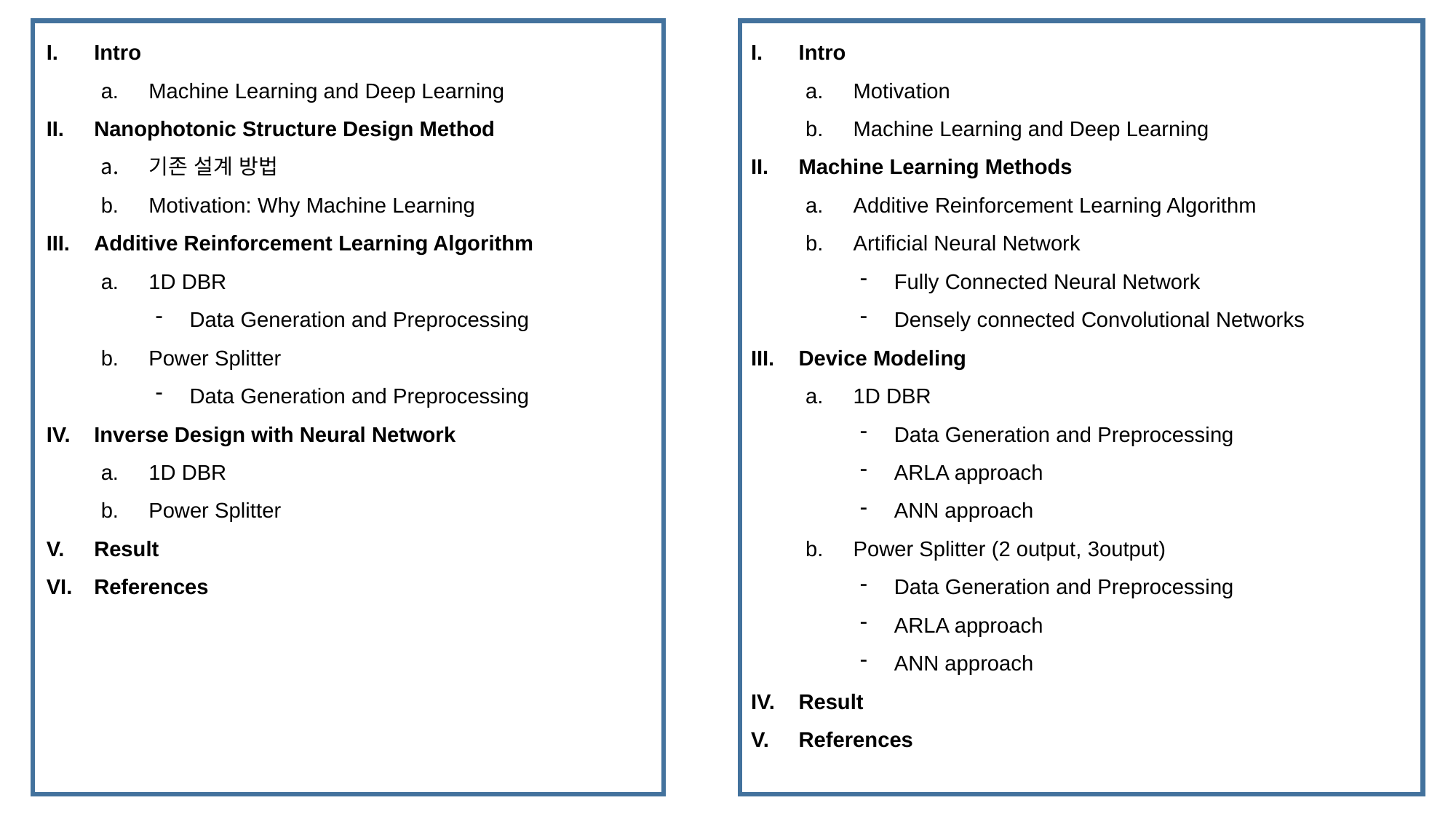

Intro
Machine Learning and Deep Learning
Nanophotonic Structure Design Method
기존 설계 방법
Motivation: Why Machine Learning
Additive Reinforcement Learning Algorithm
1D DBR
Data Generation and Preprocessing
Power Splitter
Data Generation and Preprocessing
Inverse Design with Neural Network
1D DBR
Power Splitter
Result
References
Intro
Motivation
Machine Learning and Deep Learning
Machine Learning Methods
Additive Reinforcement Learning Algorithm
Artificial Neural Network
Fully Connected Neural Network
Densely connected Convolutional Networks
Device Modeling
1D DBR
Data Generation and Preprocessing
ARLA approach
ANN approach
Power Splitter (2 output, 3output)
Data Generation and Preprocessing
ARLA approach
ANN approach
Result
References